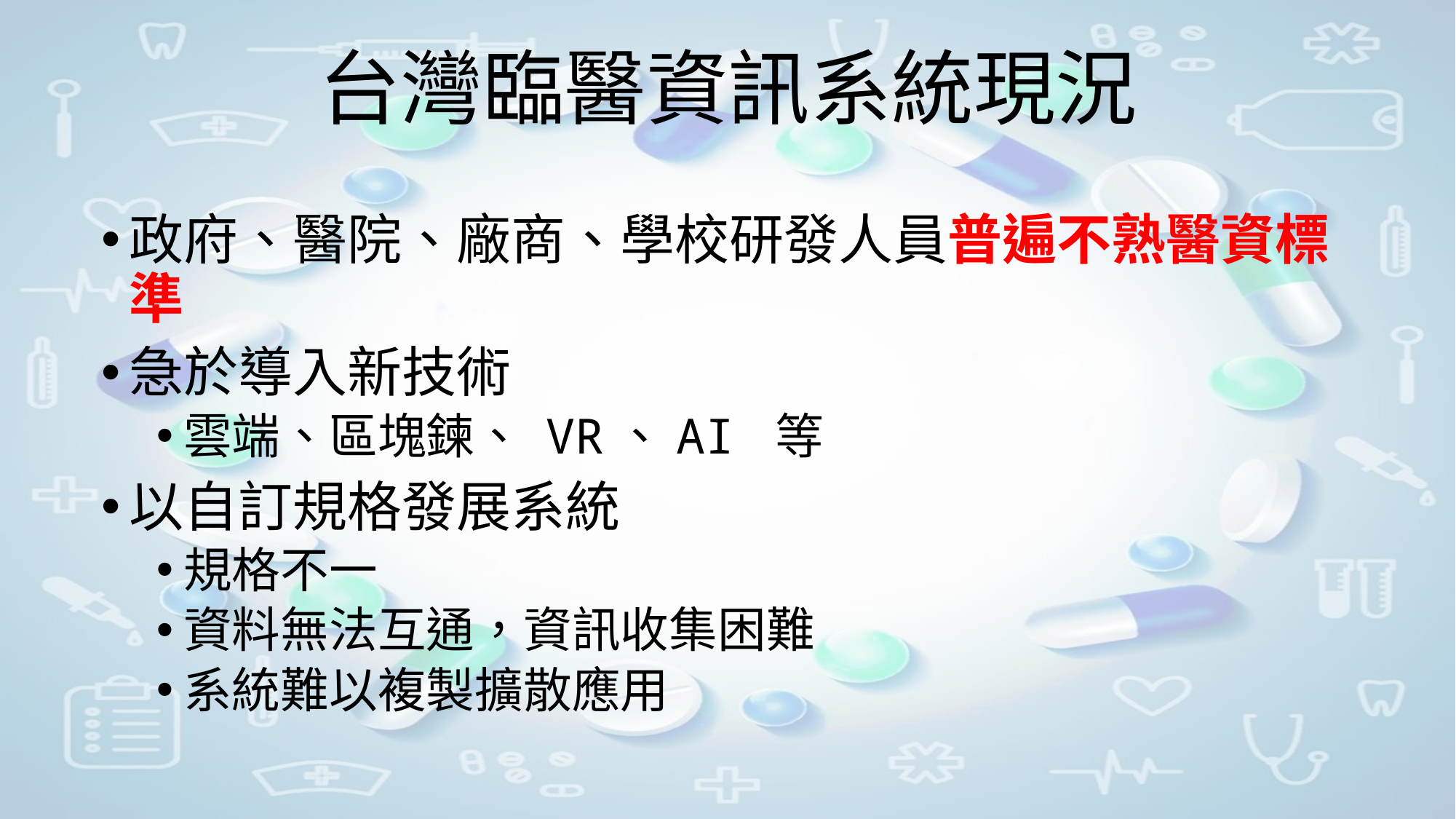

# 台灣臨醫資訊系統現況
政府、醫院、廠商、學校研發人員普遍不熟醫資標準
急於導入新技術
雲端、區塊鍊、 VR、AI 等
以自訂規格發展系統
規格不一
資料無法互通，資訊收集困難
系統難以複製擴散應用